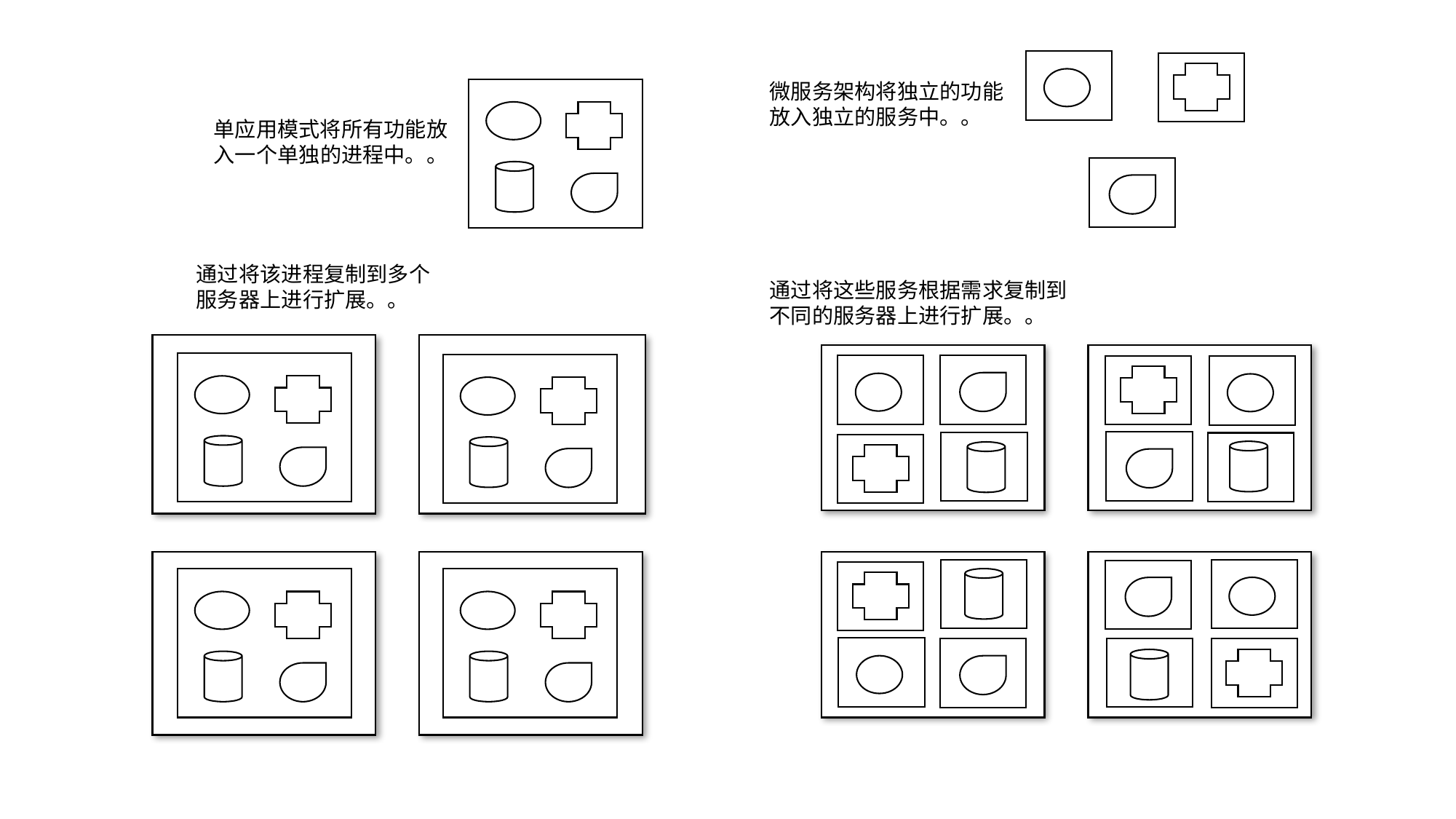

微服务架构将独立的功能放入独立的服务中。。

单应用模式将所有功能放入一个单独的进程中。。

通过将该进程复制到多个服务器上进行扩展。。
通过将这些服务根据需求复制到不同的服务器上进行扩展。。